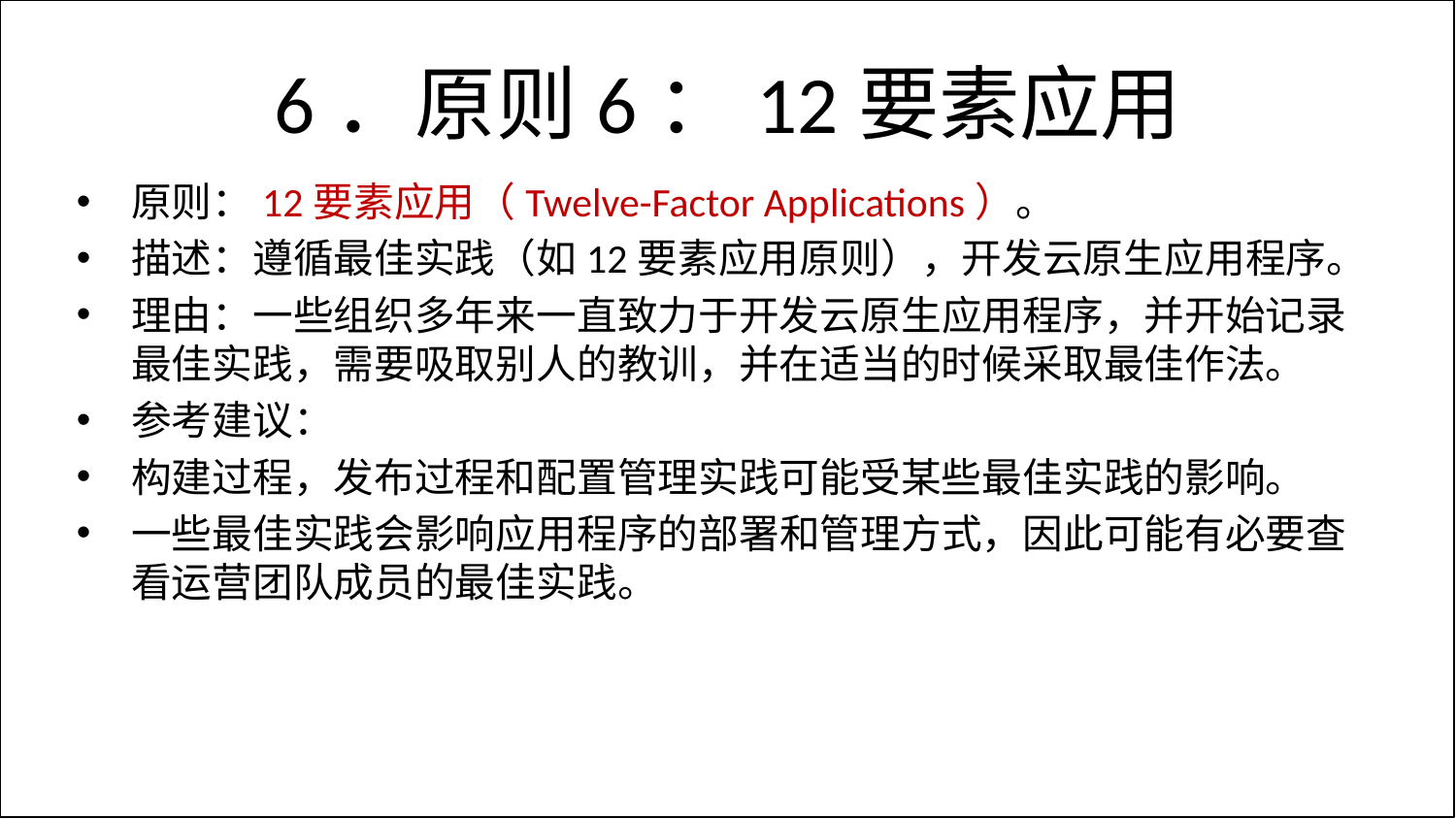

# 6．原则6：12要素应用
原则：12要素应用（Twelve-Factor Applications）。
描述：遵循最佳实践（如12要素应用原则），开发云原生应用程序。
理由：一些组织多年来一直致力于开发云原生应用程序，并开始记录最佳实践，需要吸取别人的教训，并在适当的时候采取最佳作法。
参考建议：
构建过程，发布过程和配置管理实践可能受某些最佳实践的影响。
一些最佳实践会影响应用程序的部署和管理方式，因此可能有必要查看运营团队成员的最佳实践。